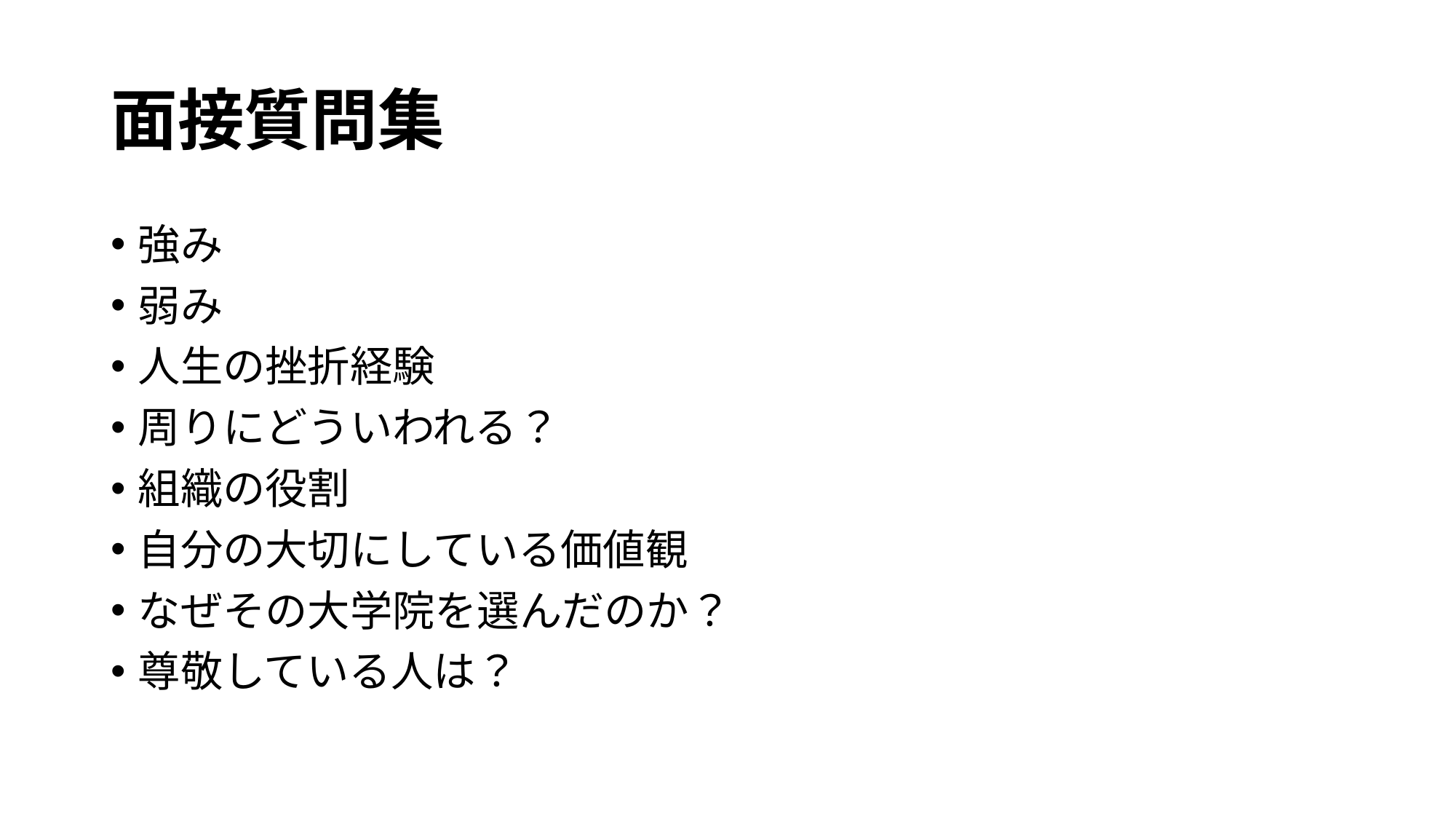

# 面接質問集
強み
弱み
人生の挫折経験
周りにどういわれる？
組織の役割
自分の大切にしている価値観
なぜその大学院を選んだのか？
尊敬している人は？